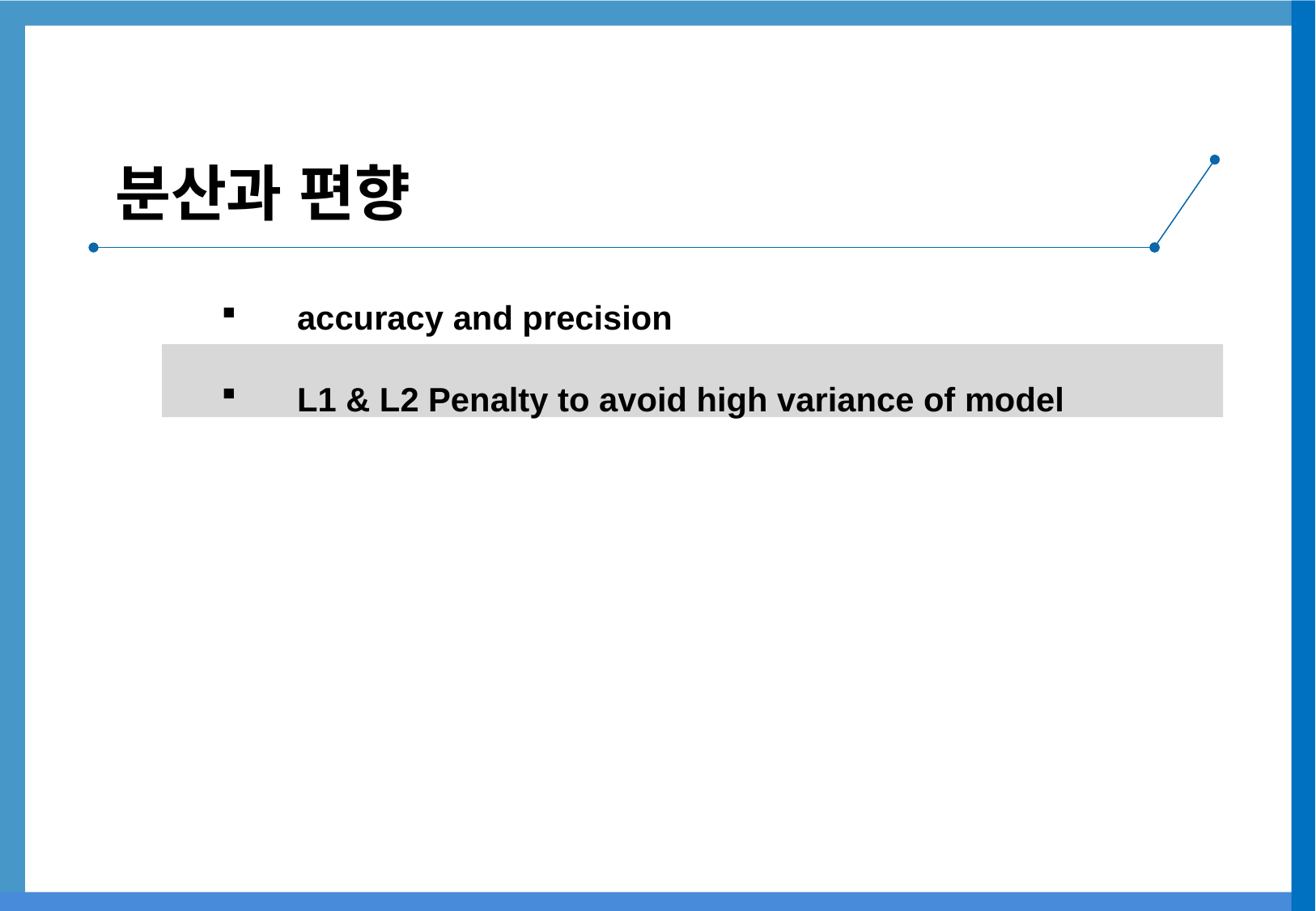

분산과 편향
accuracy and precision
L1 & L2 Penalty to avoid high variance of model